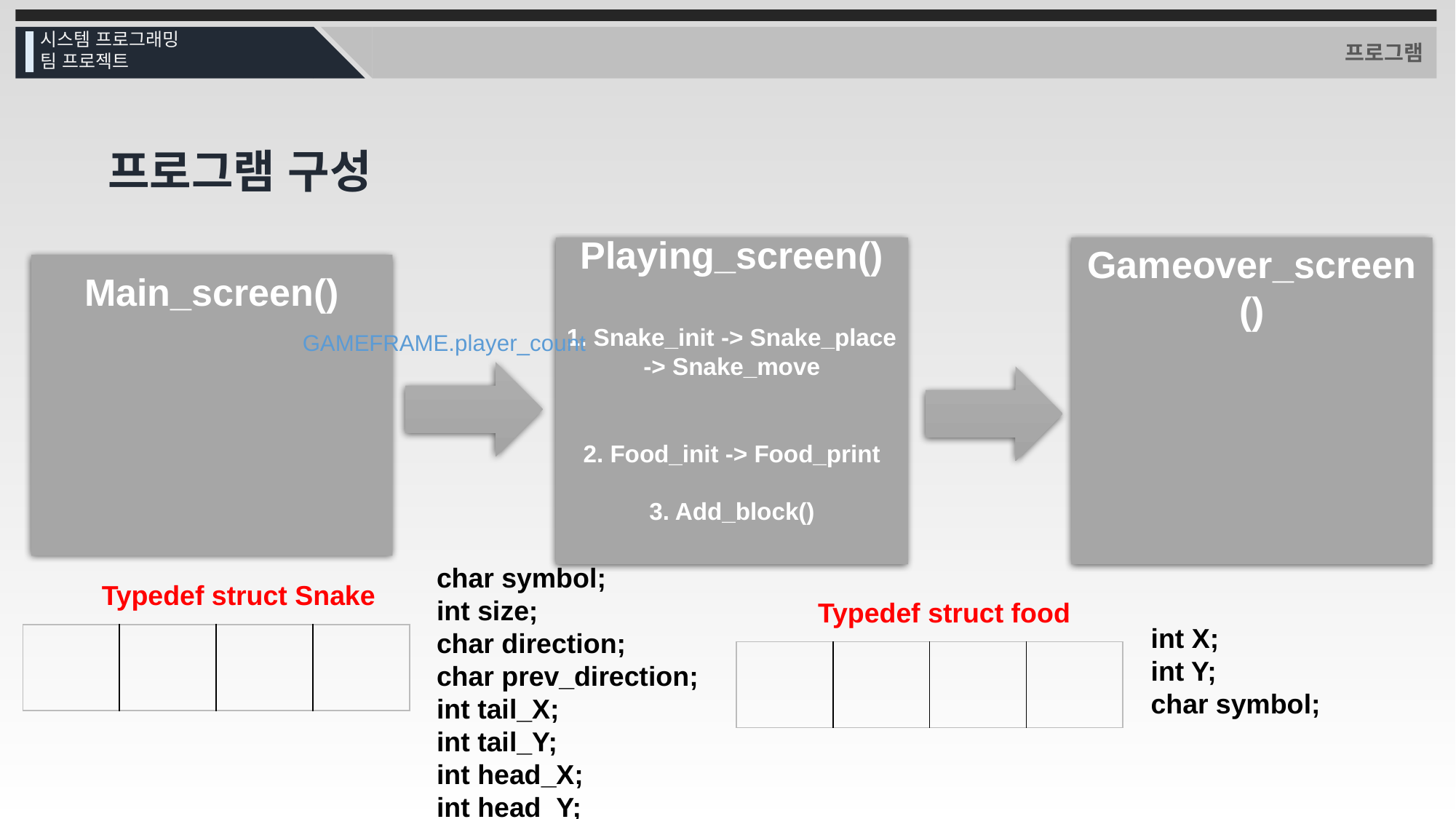

시스템 프로그래밍
팀 프로젝트

프로그램
프로그램 구성
Playing_screen()

1. Snake_init -> Snake_place
-> Snake_move

2. Food_init -> Food_print

3. Add_block()

Gameover_screen()

Main_screen()

GAMEFRAME.player_count

 char symbol;
 int size;
 char direction;
 char prev_direction;
 int tail_X;
 int tail_Y;
 int head_X;
 int head_Y;
Typedef struct Snake
Typedef struct food
int X;
int Y;
char symbol;
|  |  |  |  |
| --- | --- | --- | --- |
|  |  |  |  |
| --- | --- | --- | --- |